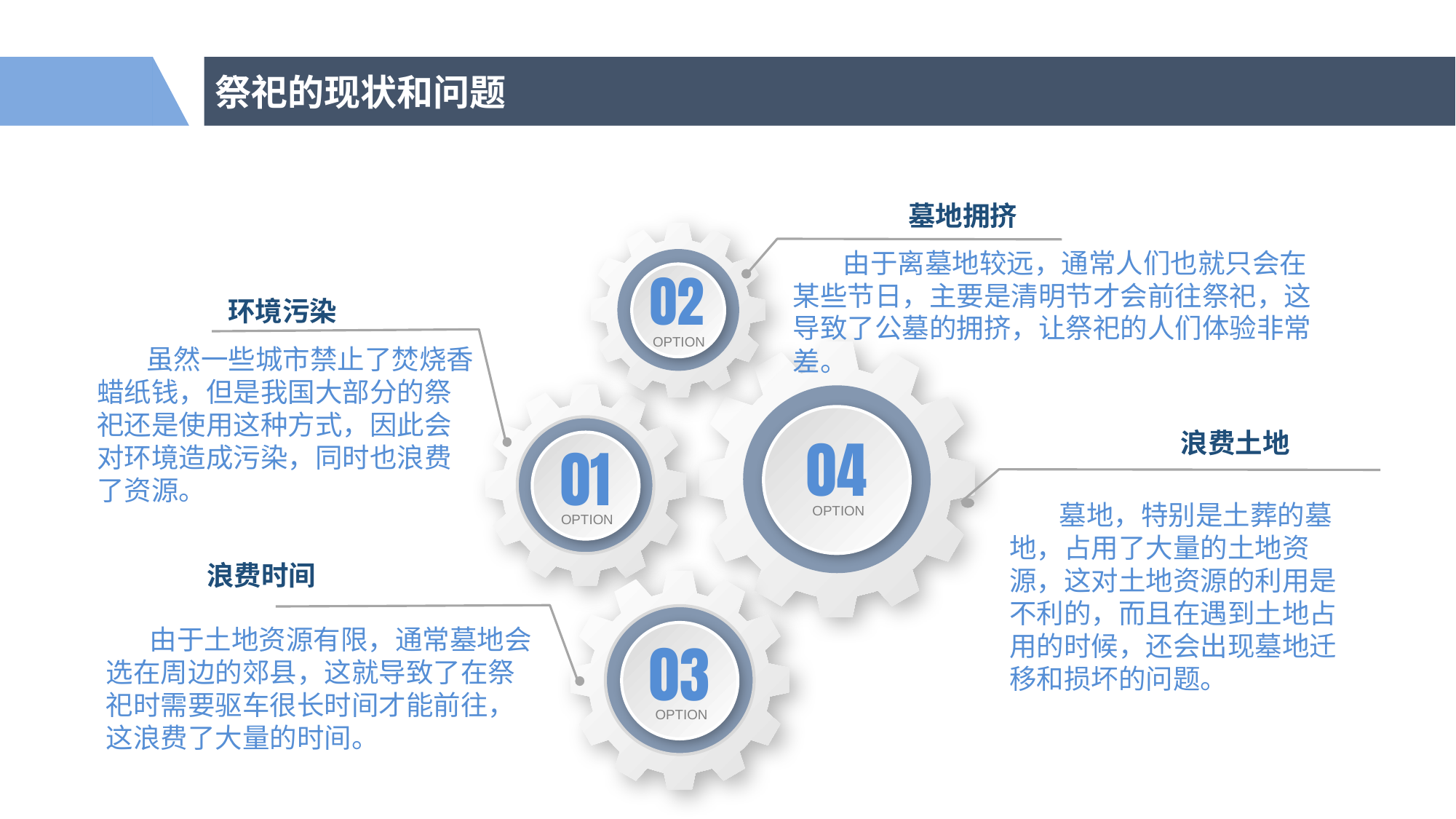

祭祀的现状和问题
墓地拥挤

02
OPTION

       由于离墓地较远，通常人们也就只会在某些节日，主要是清明节才会前往祭祀，这导致了公墓的拥挤，让祭祀的人们体验非常差。
环境污染

       虽然一些城市禁止了焚烧香蜡纸钱，但是我国大部分的祭祀还是使用这种方式，因此会对环境造成污染，同时也浪费了资源。

04
OPTION

01
OPTION
浪费土地

       墓地，特别是土葬的墓地，占用了大量的土地资源，这对土地资源的利用是不利的，而且在遇到土地占用的时候，还会出现墓地迁移和损坏的问题。
浪费时间

03
OPTION

      由于土地资源有限，通常墓地会选在周边的郊县，这就导致了在祭祀时需要驱车很长时间才能前往，这浪费了大量的时间。